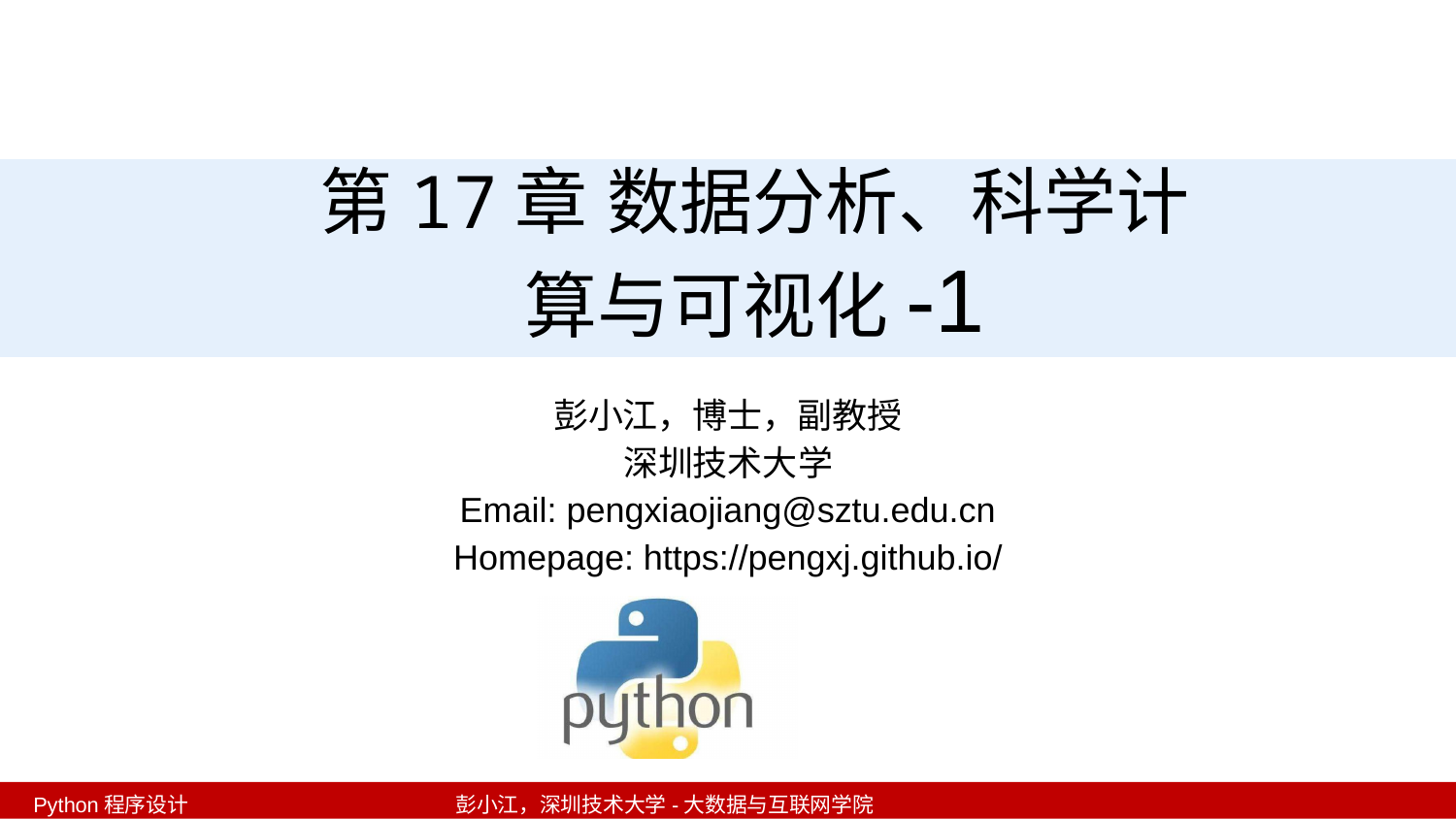

# 第17章 数据分析、科学计算与可视化-1
彭小江，博士，副教授
深圳技术大学
Email: pengxiaojiang@sztu.edu.cn
Homepage: https://pengxj.github.io/